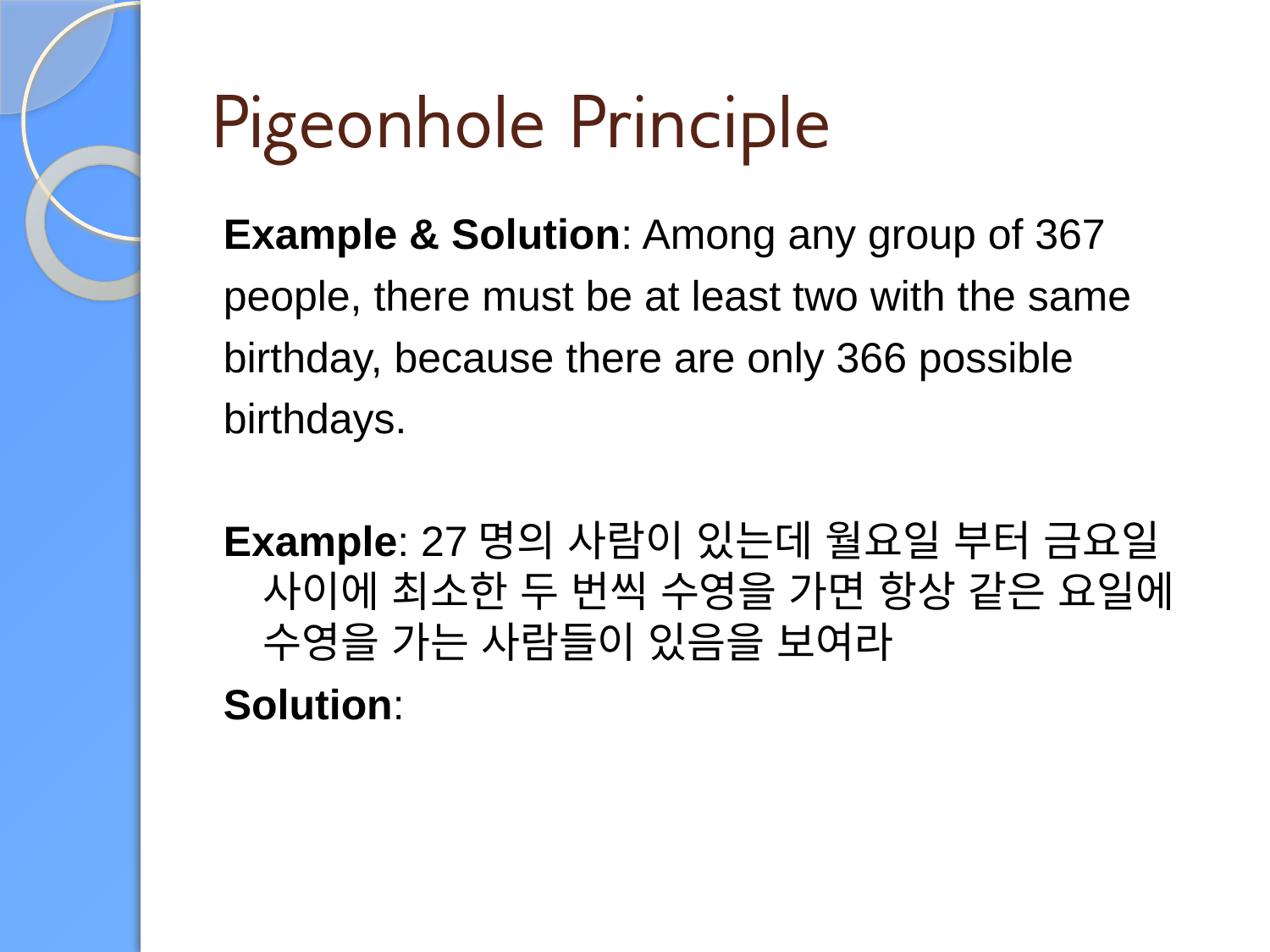

# Pigeonhole Principle
Example & Solution: Among any group of 367
people, there must be at least two with the same
birthday, because there are only 366 possible
birthdays.

Example: 27명의 사람이 있는데 월요일 부터 금요일 사이에 최소한 두 번씩 수영을 가면 항상 같은 요일에 수영을 가는 사람들이 있음을 보여라
Solution: